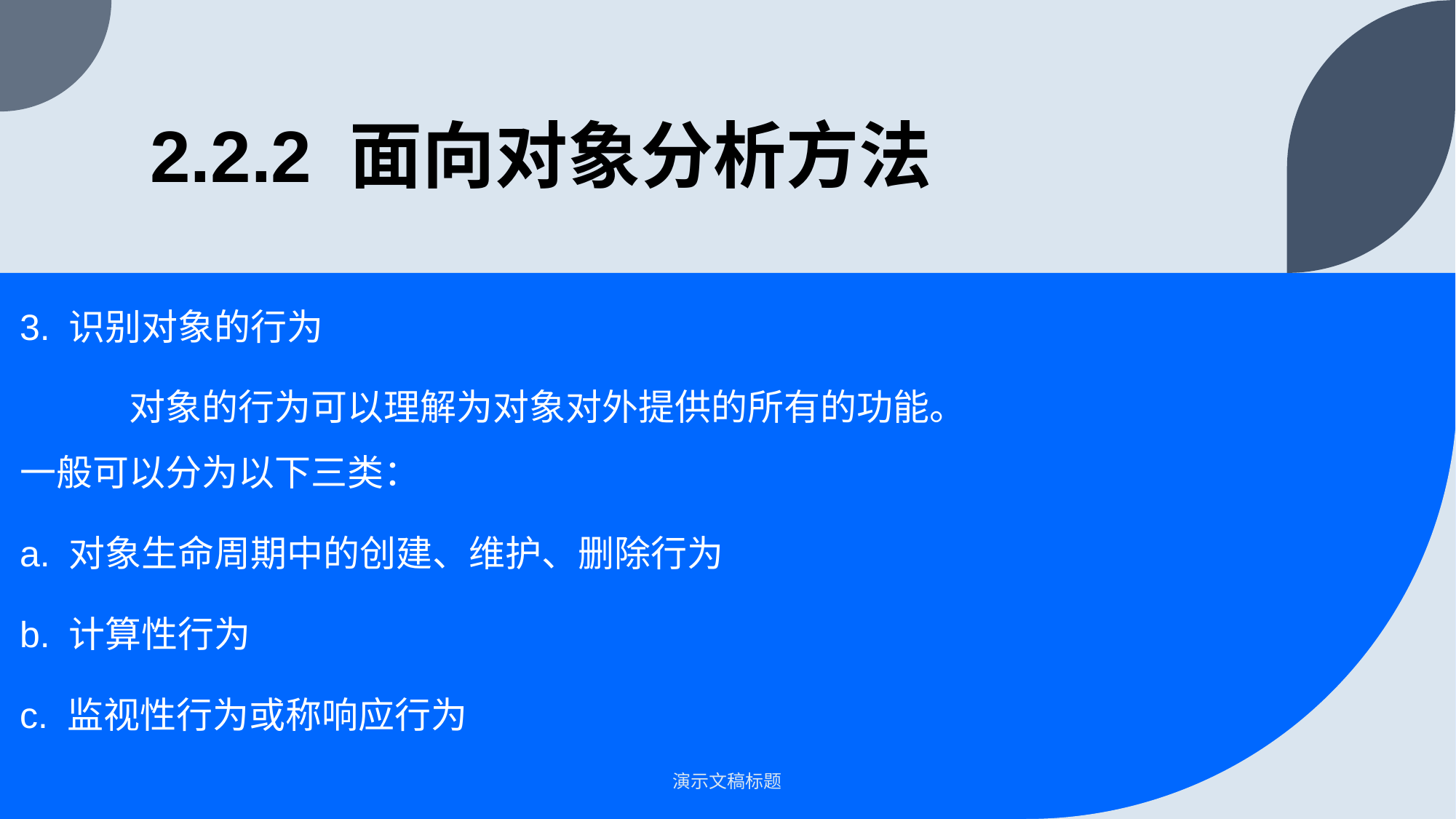

# 2.2.2 面向对象分析方法
3. 识别对象的行为
	对象的行为可以理解为对象对外提供的所有的功能。一般可以分为以下三类：
a. 对象生命周期中的创建、维护、删除行为
b. 计算性行为
c. 监视性行为或称响应行为

演示文稿标题
27